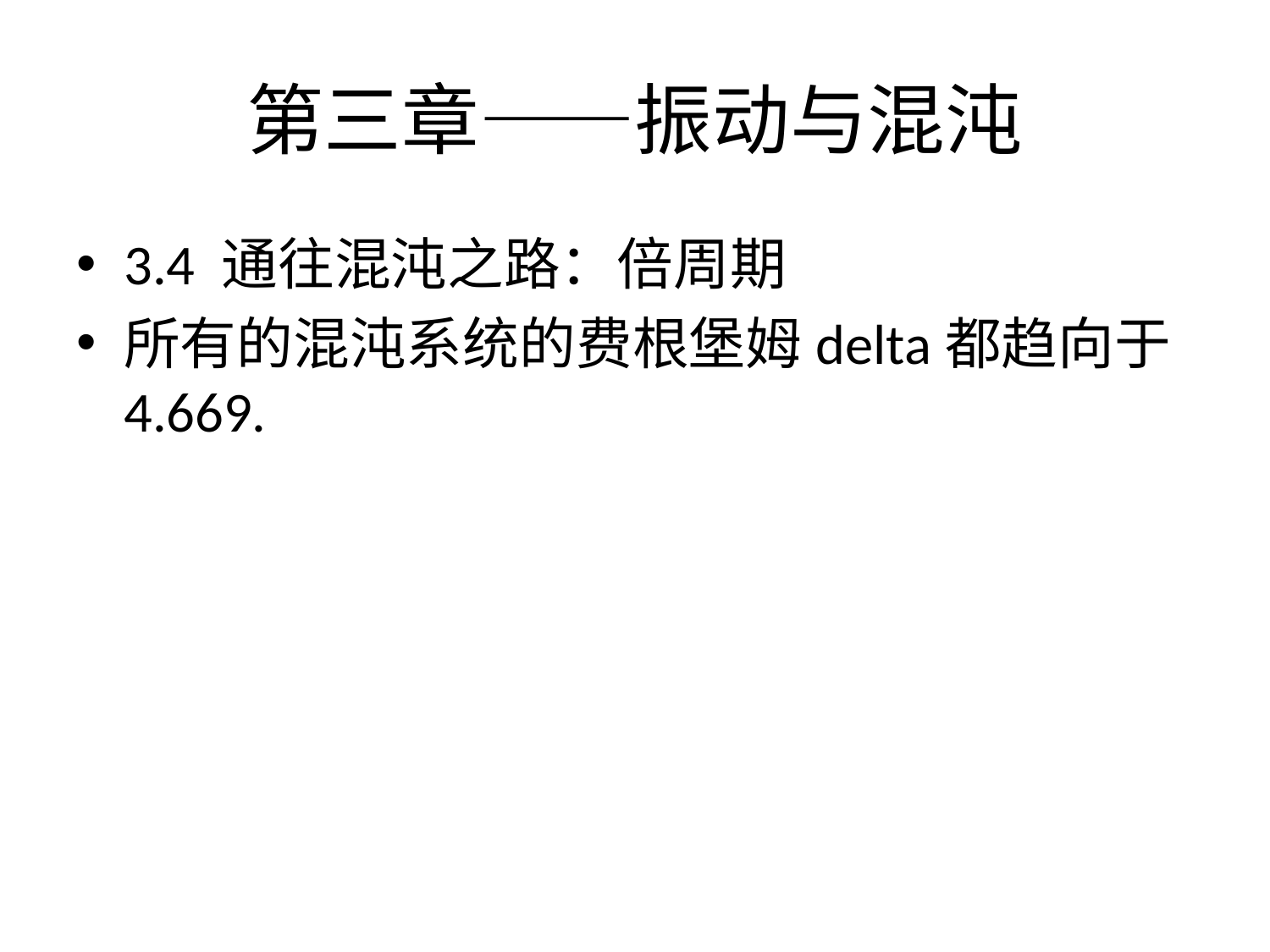

# 第三章——振动与混沌
3.4 通往混沌之路：倍周期
所有的混沌系统的费根堡姆delta都趋向于4.669.